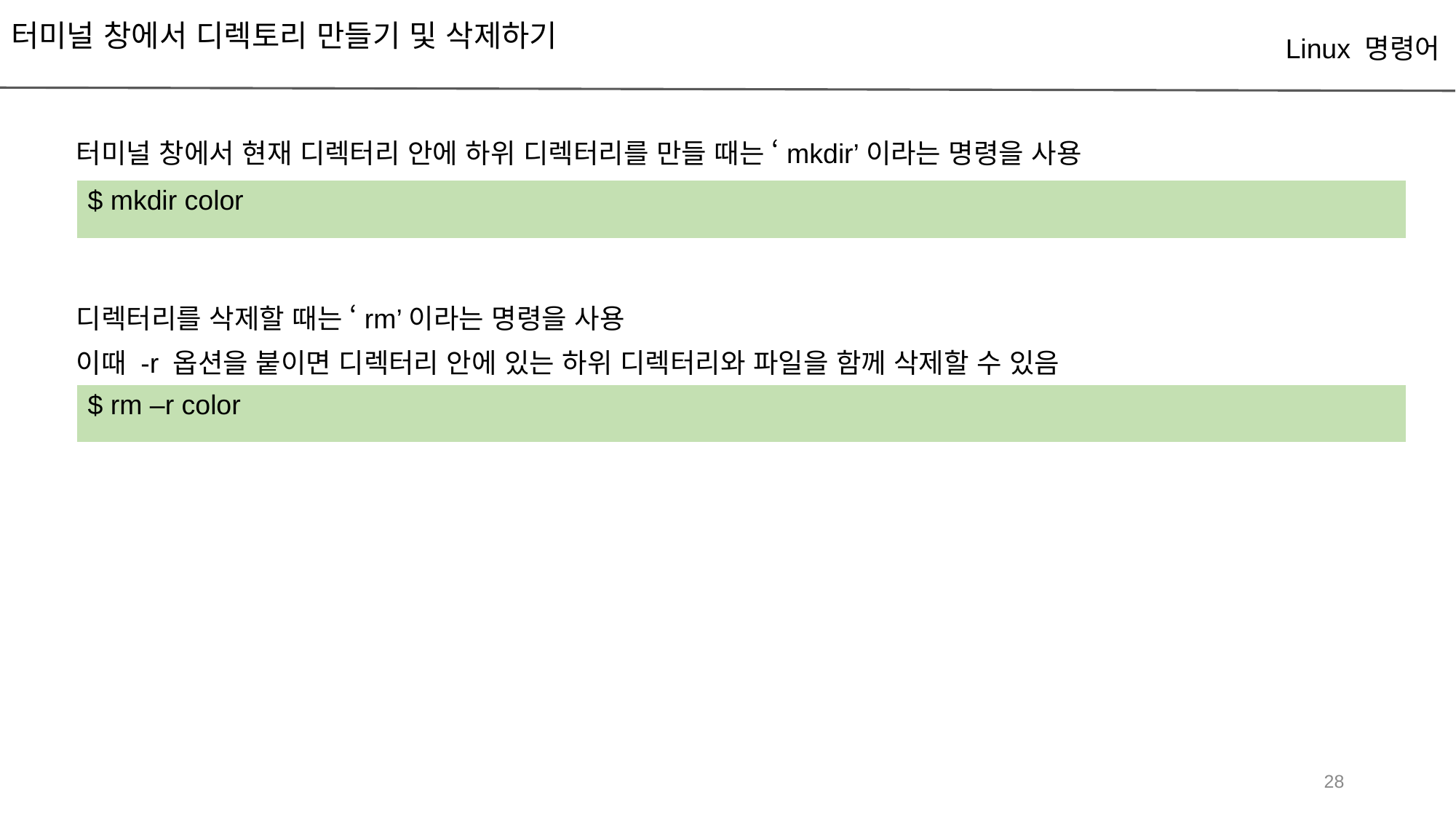

# 터미널 창에서 디렉토리 만들기 및 삭제하기
Linux 명령어
터미널 창에서 현재 디렉터리 안에 하위 디렉터리를 만들 때는 ‘mkdir’이라는 명령을 사용
| $ mkdir color |
| --- |
디렉터리를 삭제할 때는 ‘rm’이라는 명령을 사용
이때 -r 옵션을 붙이면 디렉터리 안에 있는 하위 디렉터리와 파일을 함께 삭제할 수 있음

| $ rm –r color |
| --- |
28